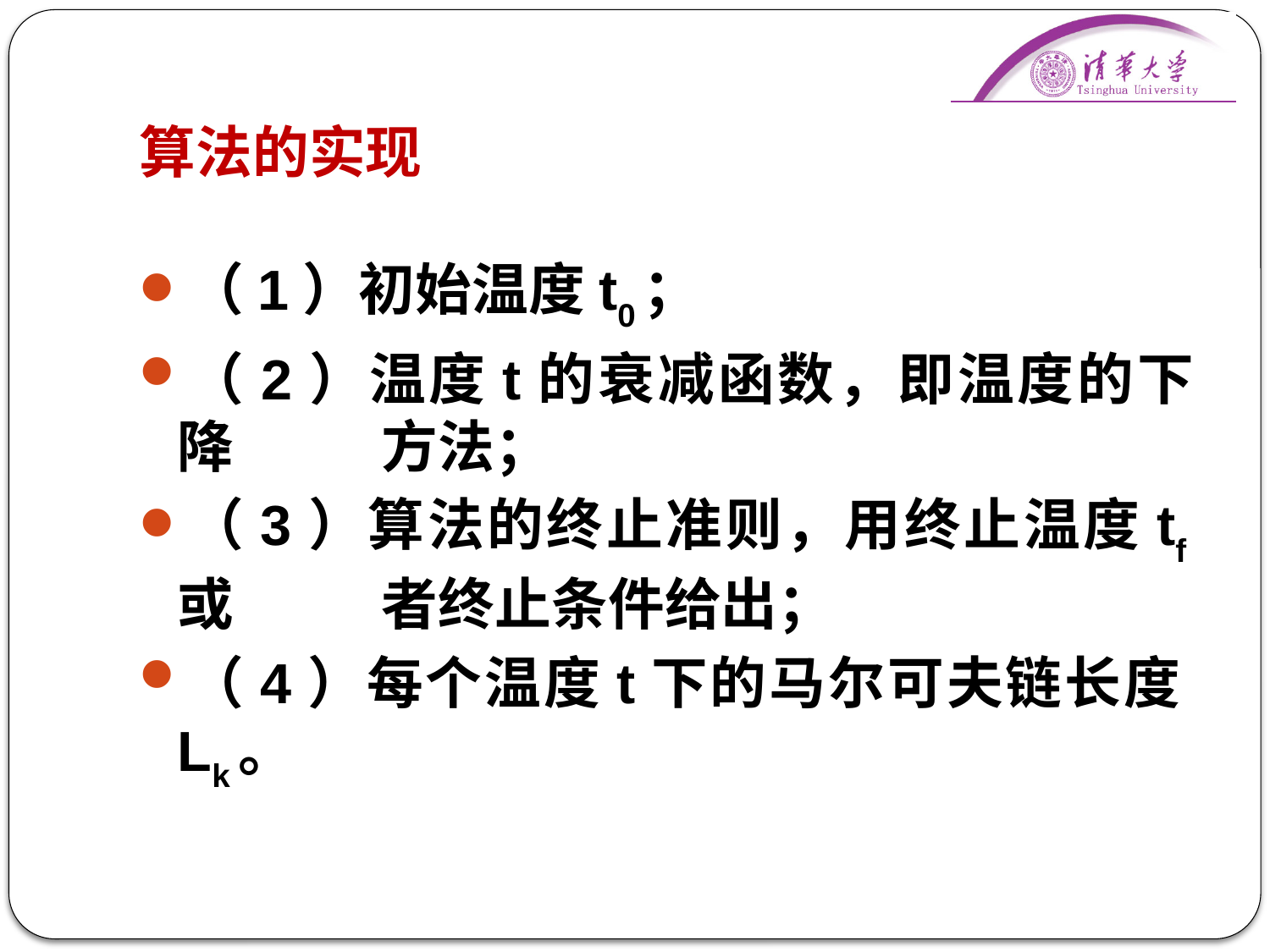

# 算法的实现
（1）初始温度t0；
（2）温度t的衰减函数，即温度的下降	      方法；
（3）算法的终止准则，用终止温度tf或	      者终止条件给出；
（4）每个温度t下的马尔可夫链长度Lk。